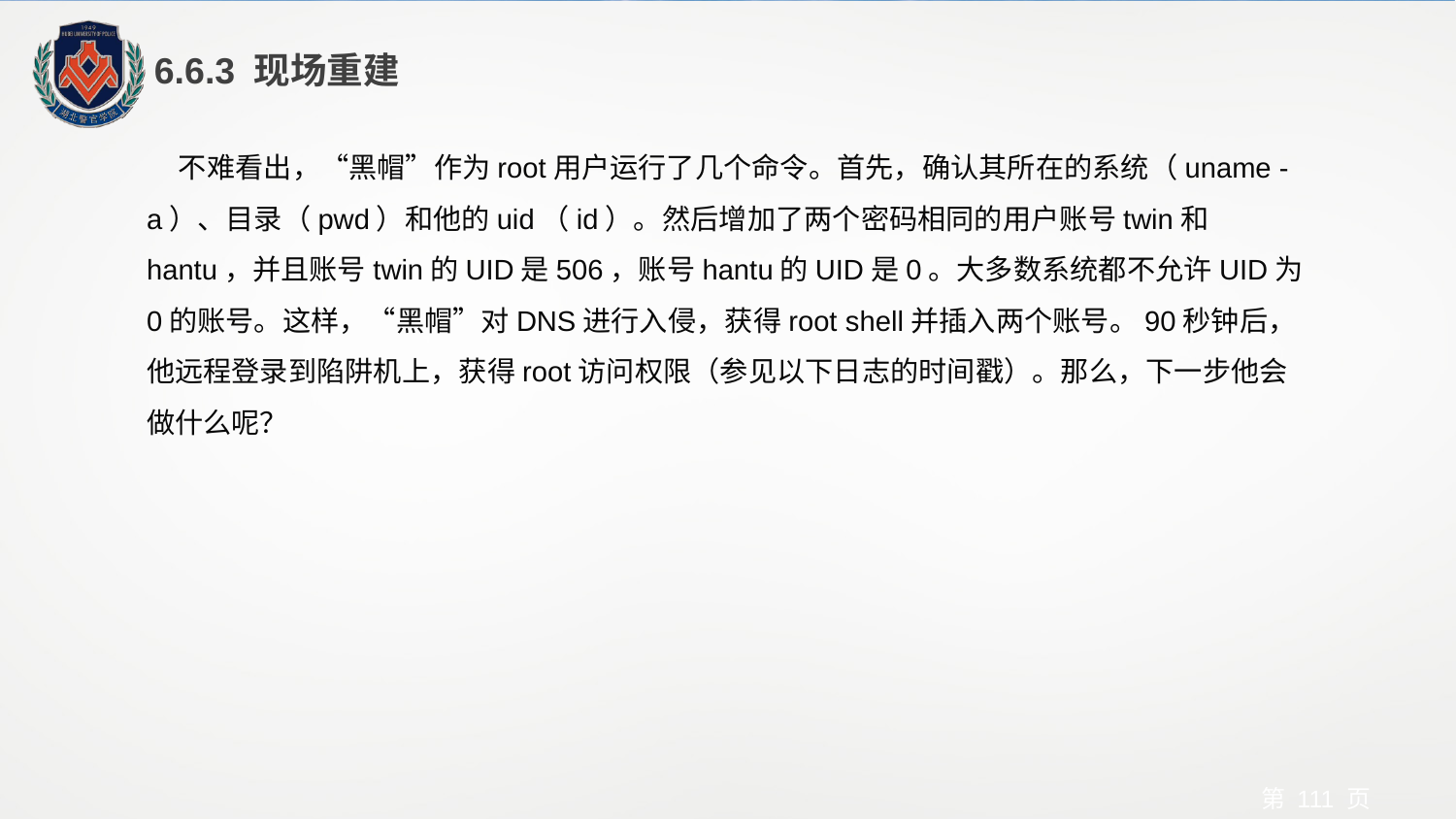

6.6.3 现场重建
    不难看出，“黑帽”作为root用户运行了几个命令。首先，确认其所在的系统（uname -a）、目录（pwd）和他的uid（id）。然后增加了两个密码相同的用户账号twin和hantu，并且账号twin的UID是506，账号hantu的UID是0。大多数系统都不允许UID为0的账号。这样，“黑帽”对DNS进行入侵，获得root shell并插入两个账号。90秒钟后，他远程登录到陷阱机上，获得root访问权限（参见以下日志的时间戳）。那么，下一步他会做什么呢？